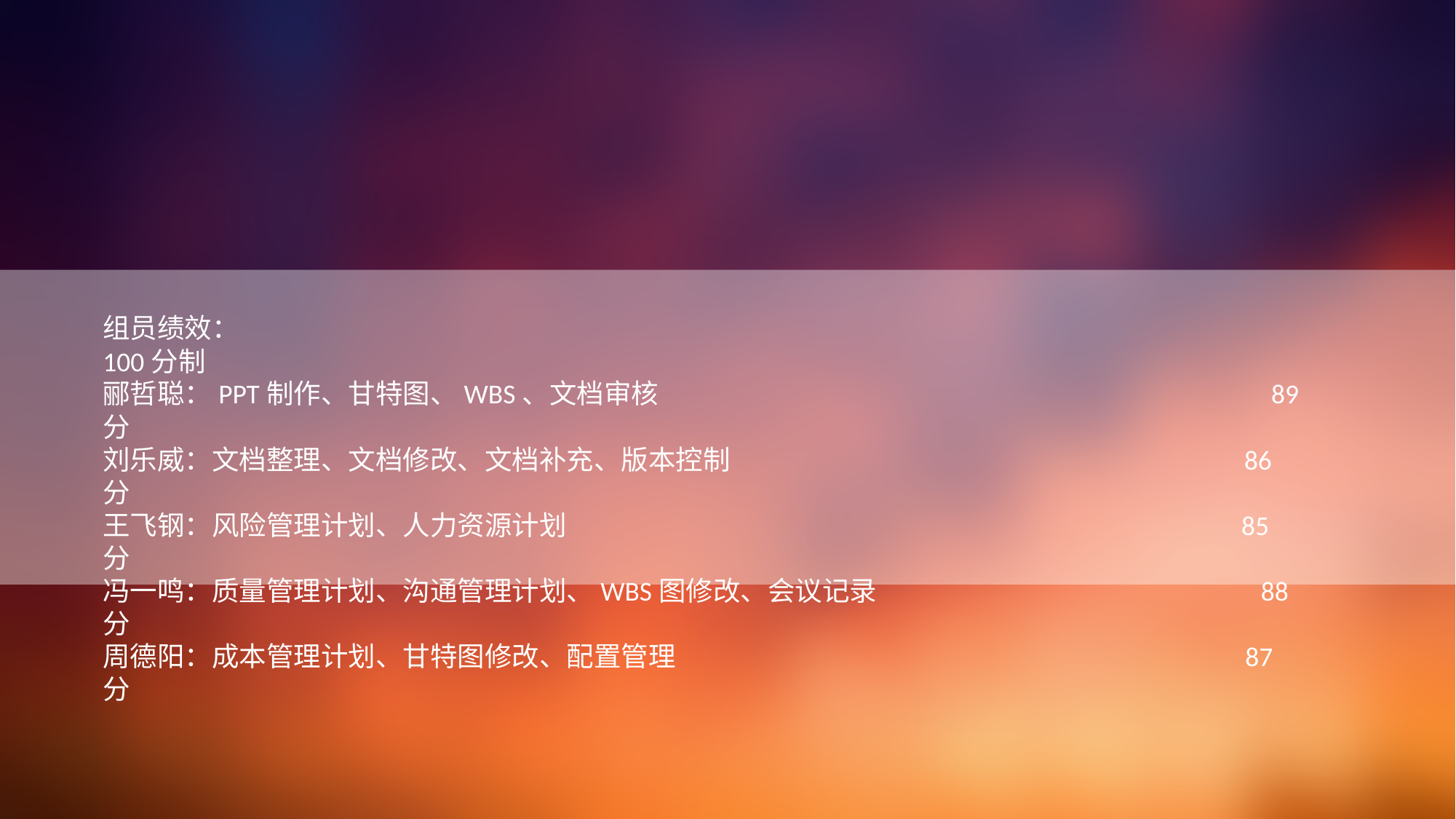

组员绩效：
100分制
郦哲聪：PPT制作、甘特图、WBS、文档审核                                                                                                  89分
刘乐威：文档整理、文档修改、文档补充、版本控制                                                                                  86分
王飞钢：风险管理计划、人力资源计划                                                                                                            85分
冯一鸣：质量管理计划、沟通管理计划、WBS图修改、会议记录                                                             88分
周德阳：成本管理计划、甘特图修改、配置管理                                                                                           87分